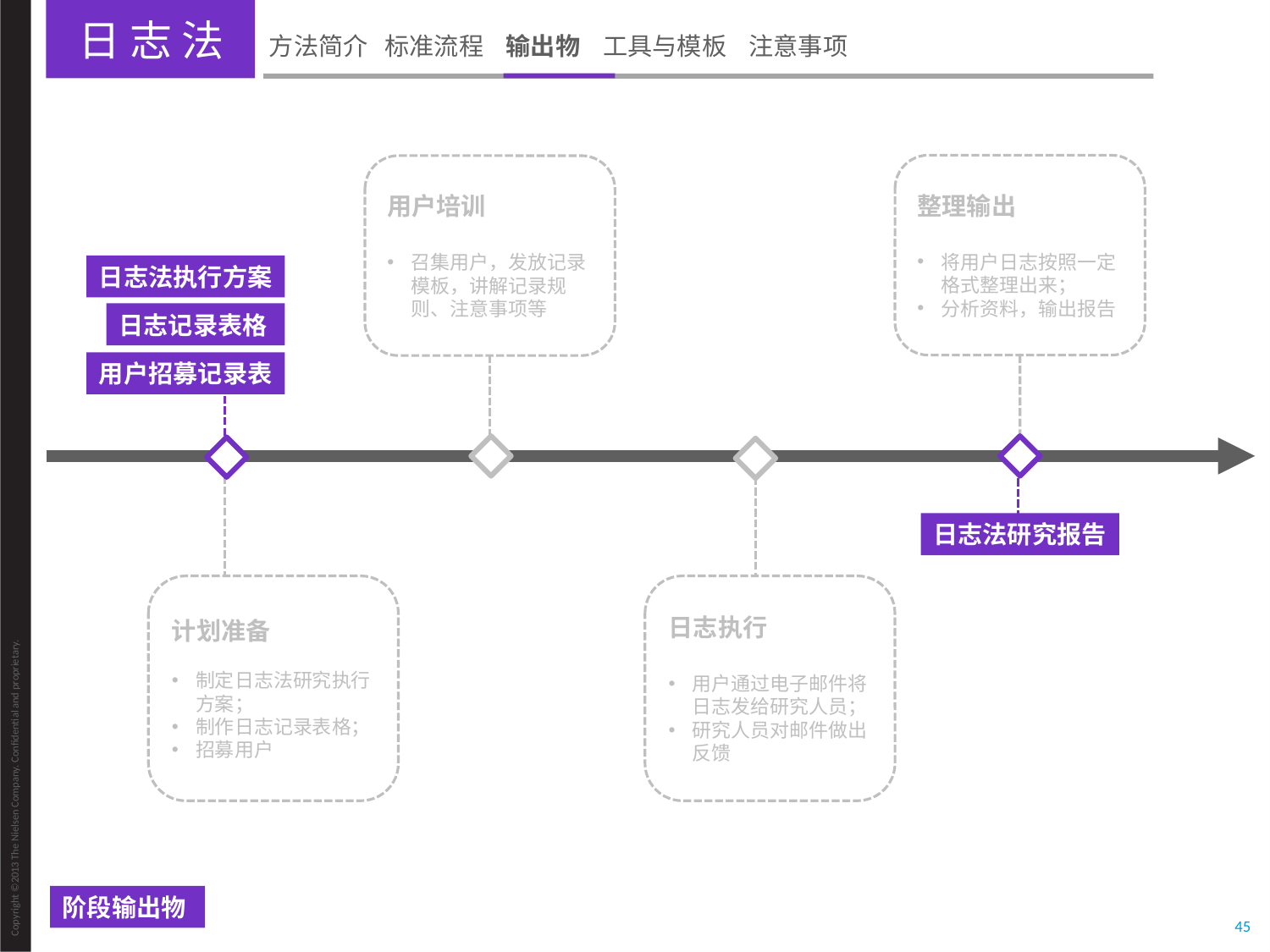

日 志 法
方法简介   标准流程    输出物    工具与模板    注意事项

整理输出

将用户日志按照一定格式整理出来；
分析资料，输出报告
用户培训

召集用户，发放记录模板，讲解记录规则、注意事项等
日志法执行方案
日志记录表格
用户招募记录表

日志法研究报告
计划准备

制定日志法研究执行方案；
制作日志记录表格；
招募用户
日志执行

用户通过电子邮件将日志发给研究人员；
研究人员对邮件做出反馈
阶段输出物